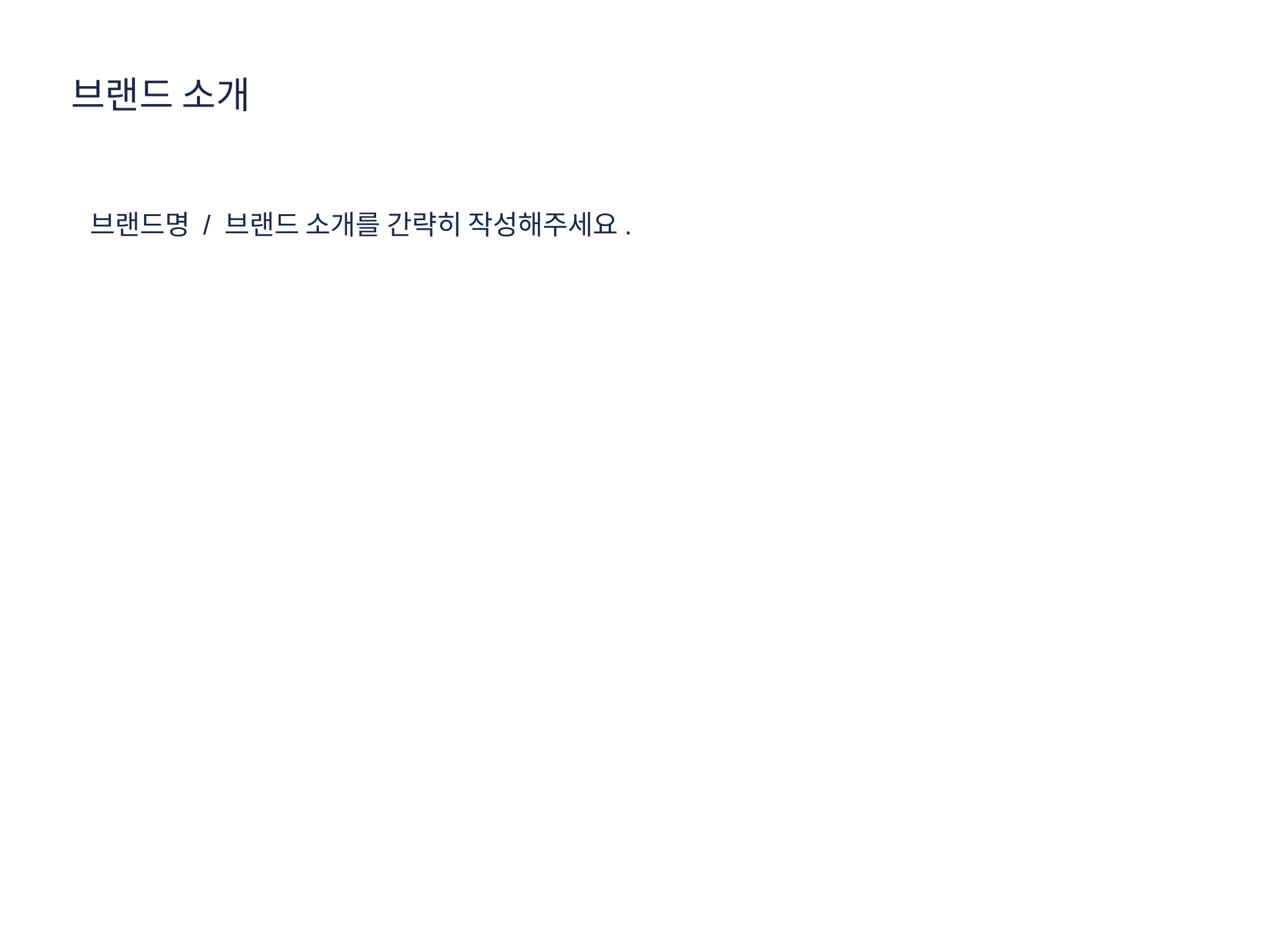

브랜드 소개
브랜드명 / 브랜드 소개를 간략히 작성해주세요.